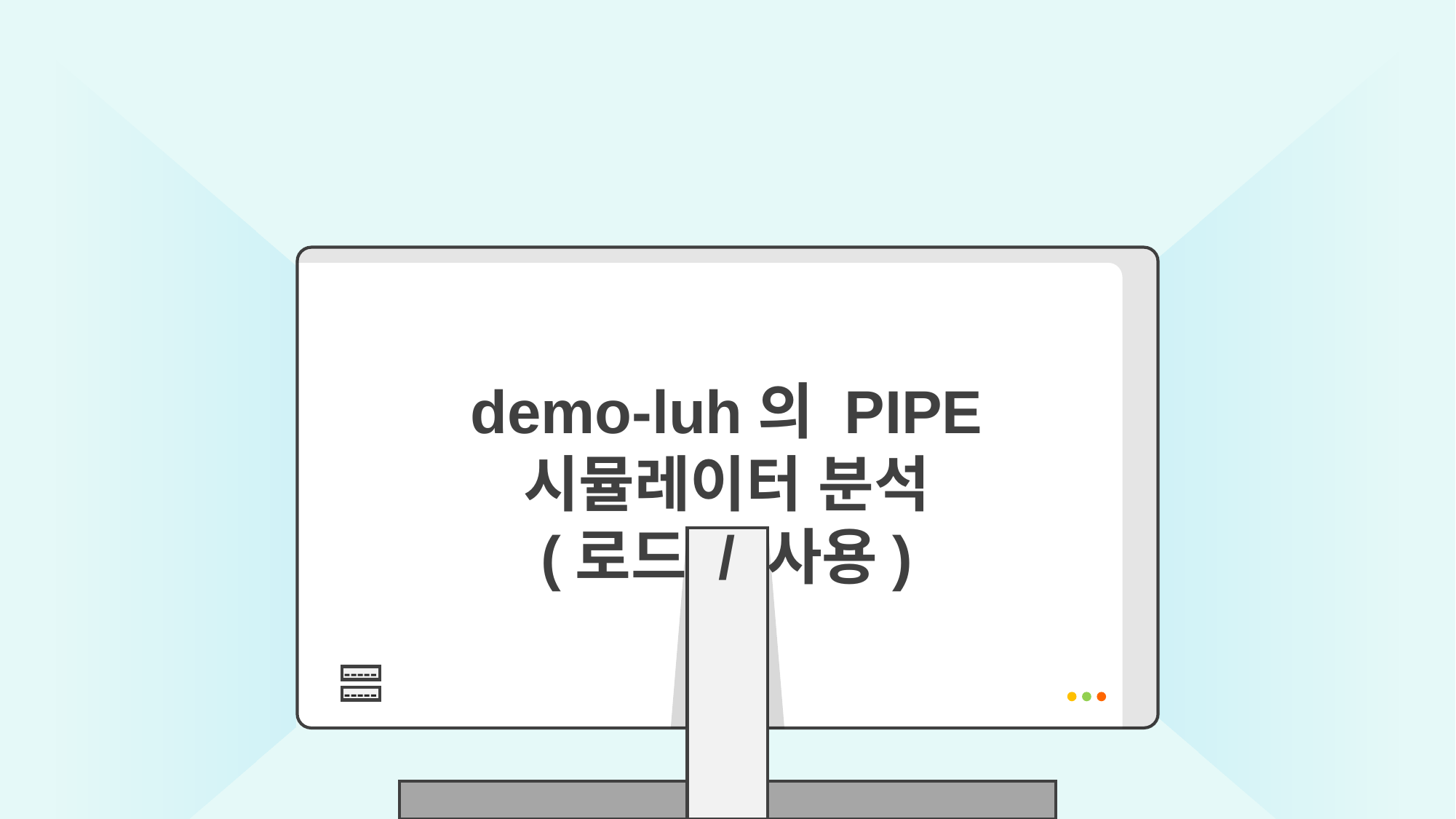

demo-luh의 PIPE 시뮬레이터 분석
(로드 / 사용)